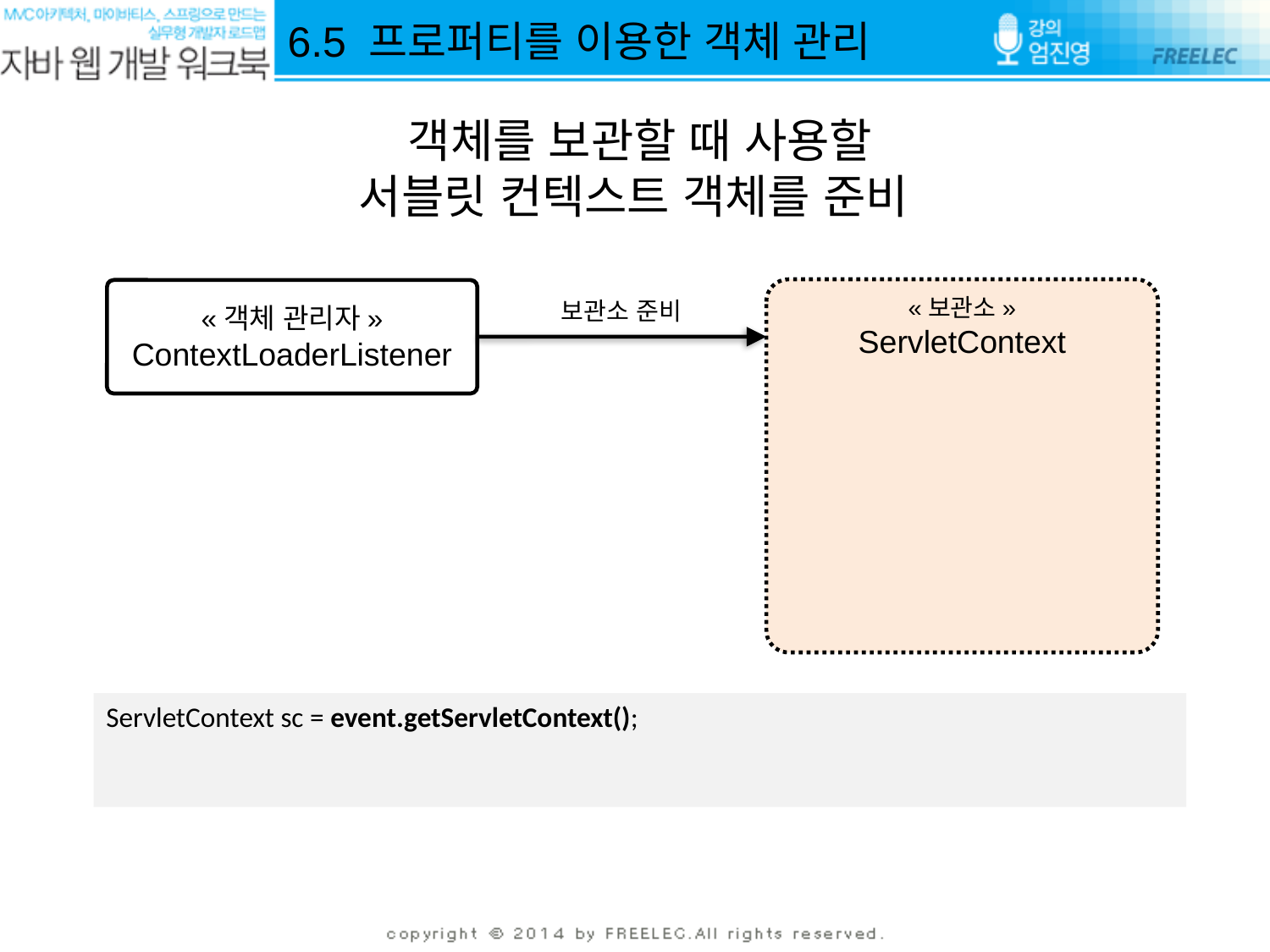

6.5 프로퍼티를 이용한 객체 관리
객체를 보관할 때 사용할
서블릿 컨텍스트 객체를 준비
«보관소»
ServletContext
«객체 관리자»
ContextLoaderListener
보관소 준비
ServletContext sc = event.getServletContext();